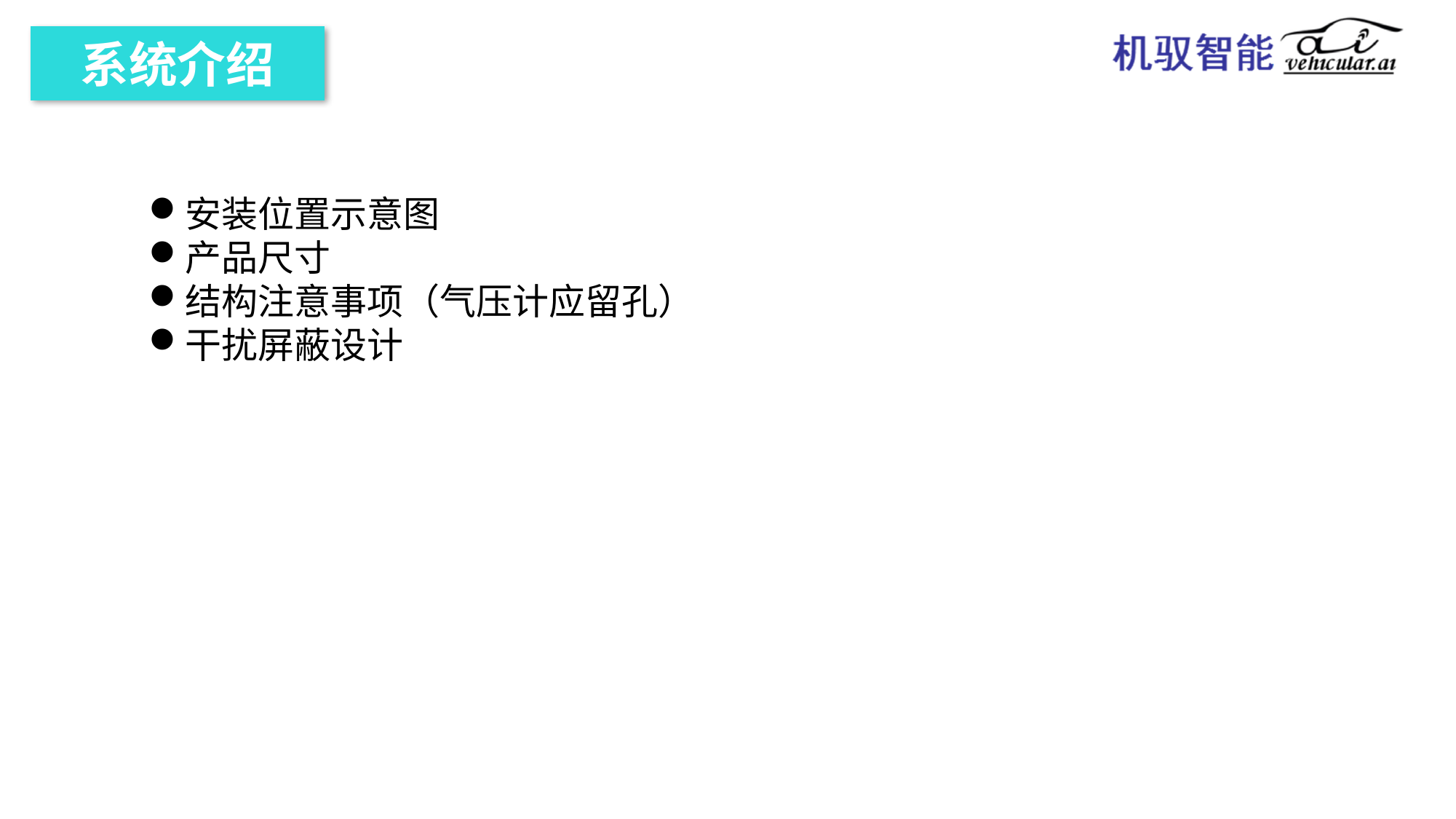

系统介绍
安装位置示意图
产品尺寸
结构注意事项（气压计应留孔）
干扰屏蔽设计